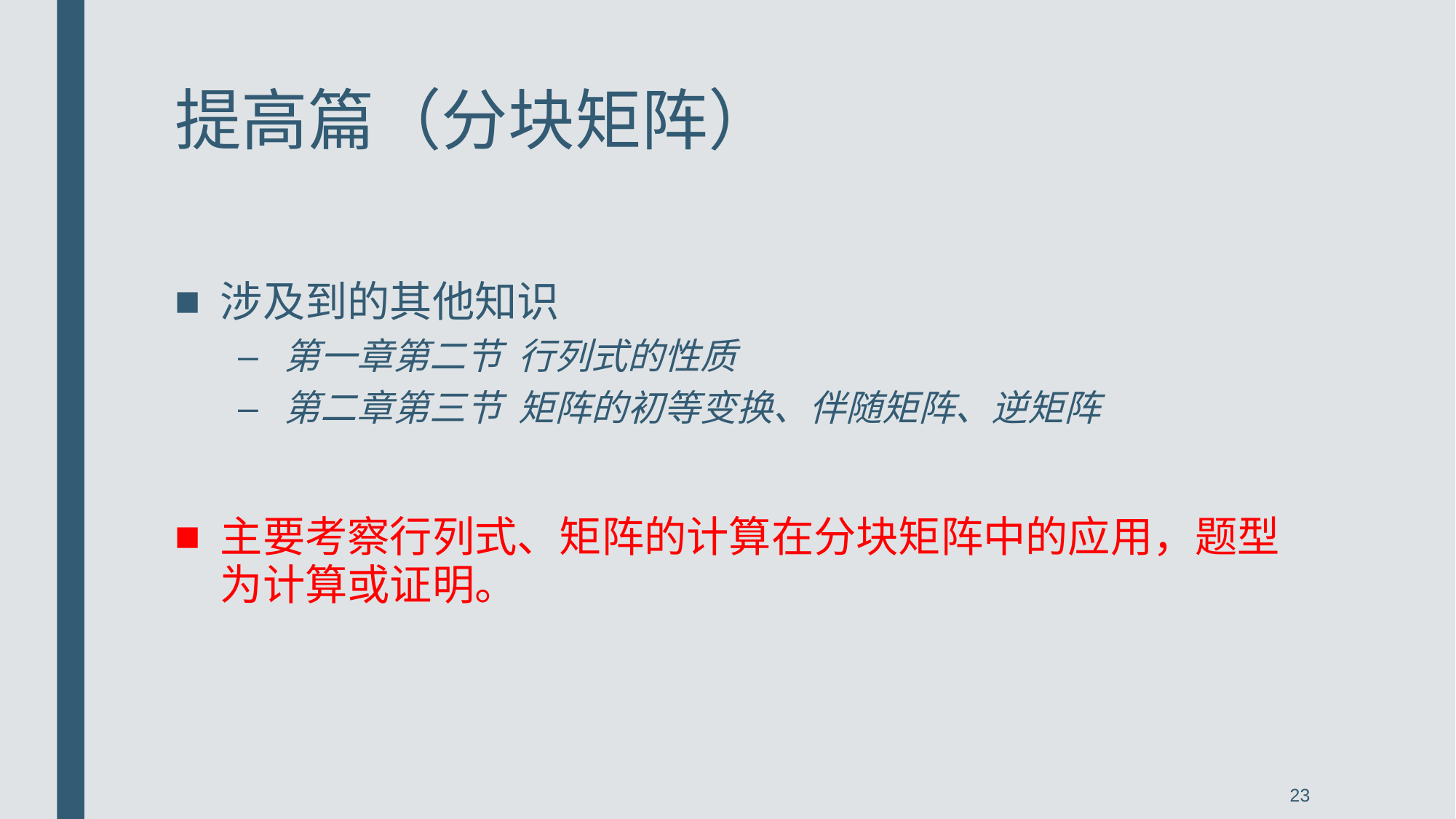

# 提高篇（分块矩阵）
涉及到的其他知识
第一章第二节  行列式的性质
第二章第三节  矩阵的初等变换、伴随矩阵、逆矩阵

主要考察行列式、矩阵的计算在分块矩阵中的应用，题型为计算或证明。
23